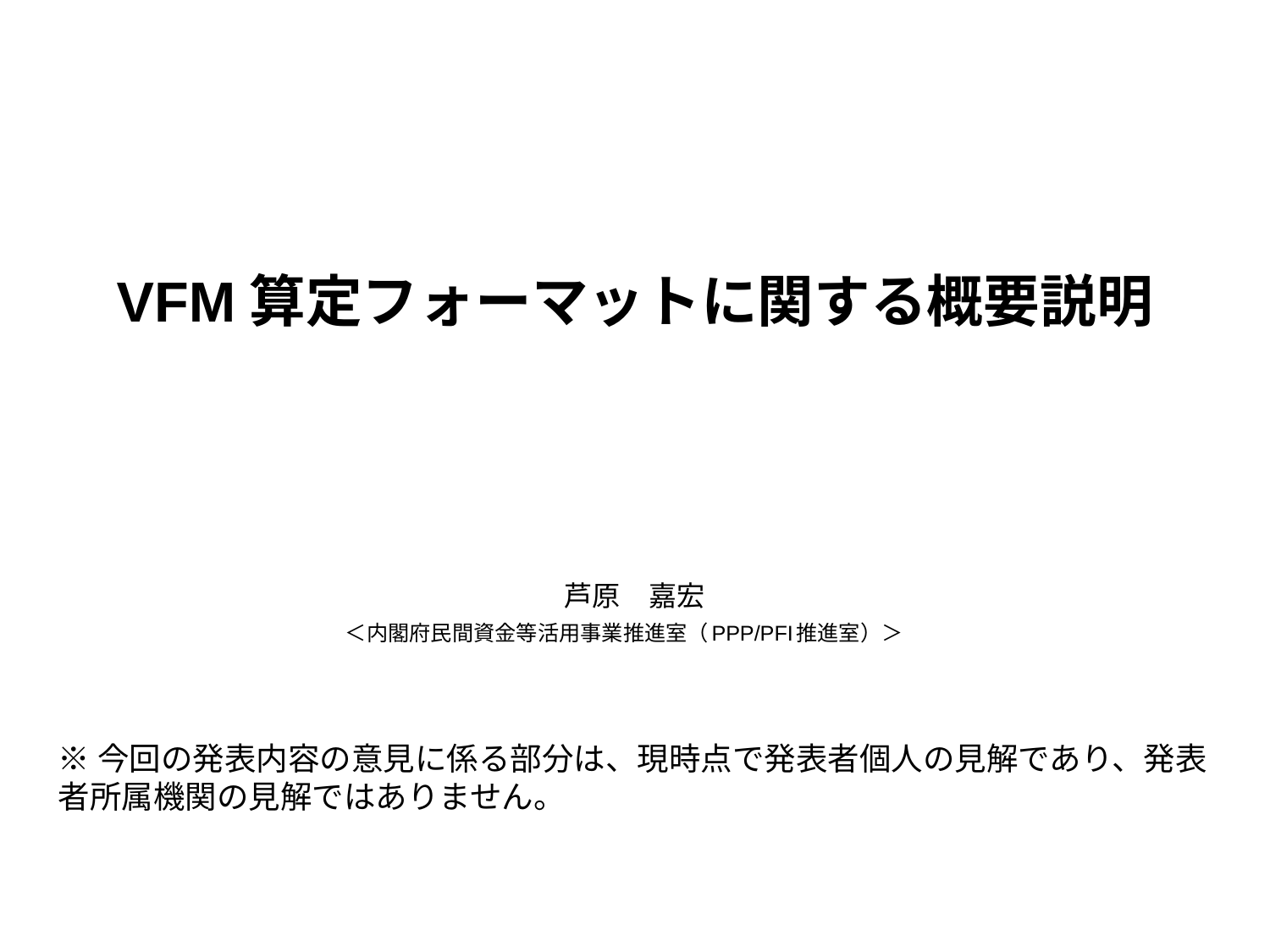

# VFM算定フォーマットに関する概要説明
芦原　嘉宏
＜内閣府民間資金等活用事業推進室（PPP/PFI推進室）＞
※今回の発表内容の意見に係る部分は、現時点で発表者個人の見解であり、発表者所属機関の見解ではありません。